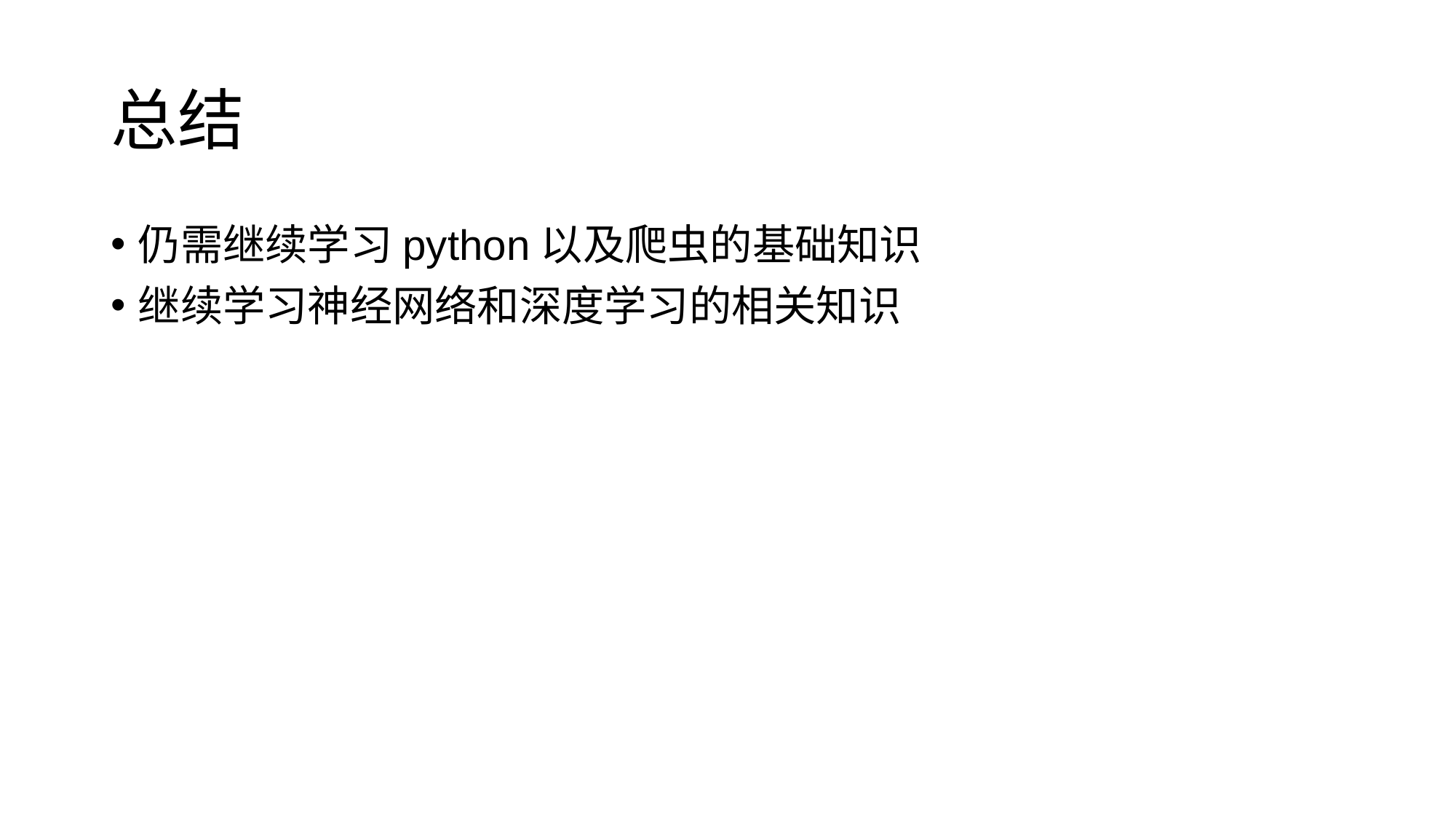

# 总结
仍需继续学习python以及爬虫的基础知识
继续学习神经网络和深度学习的相关知识